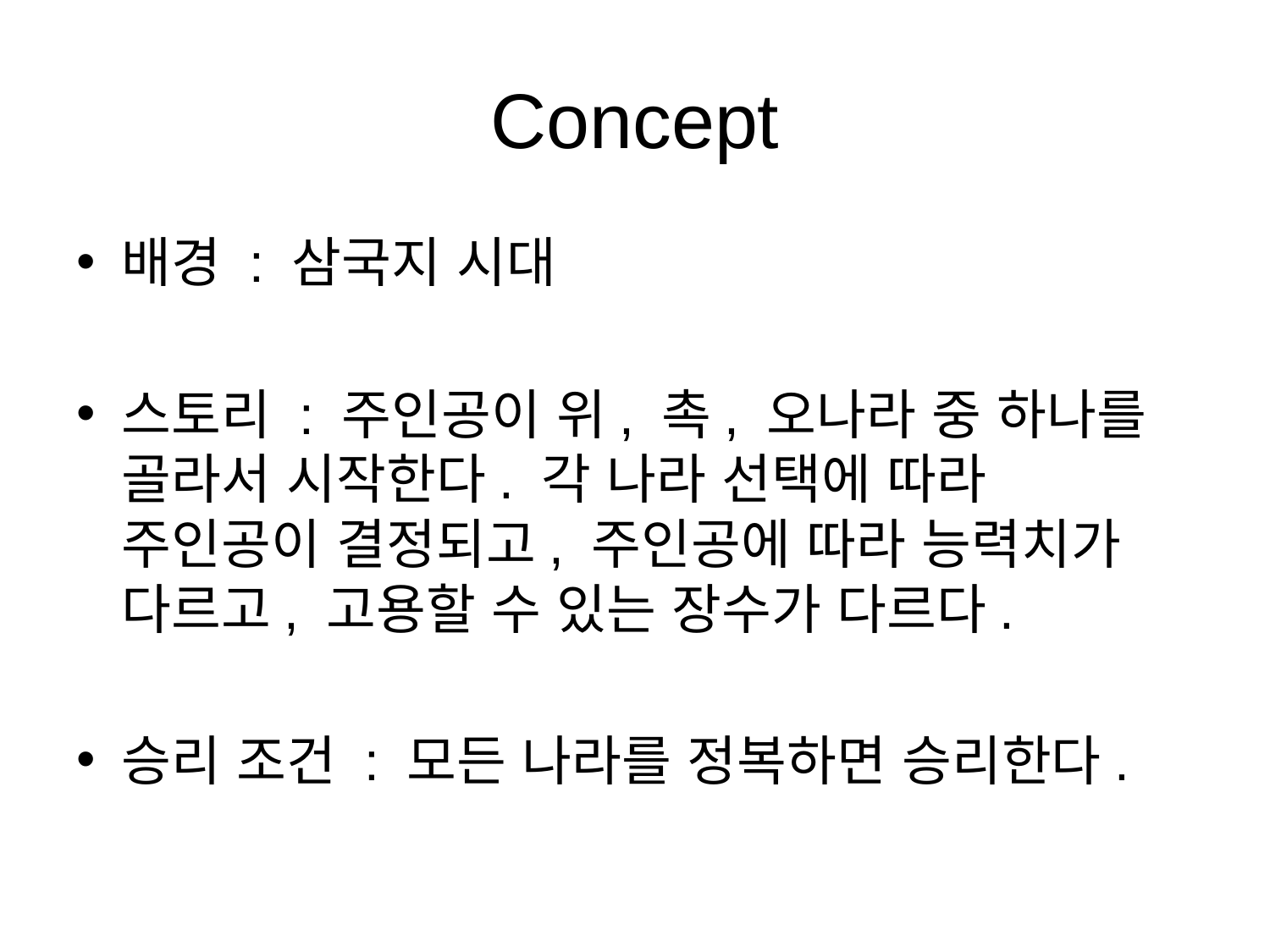

# Concept
배경 : 삼국지 시대

스토리 : 주인공이 위, 촉, 오나라 중 하나를 골라서 시작한다. 각 나라 선택에 따라 주인공이 결정되고, 주인공에 따라 능력치가 다르고, 고용할 수 있는 장수가 다르다.

승리 조건 : 모든 나라를 정복하면 승리한다.